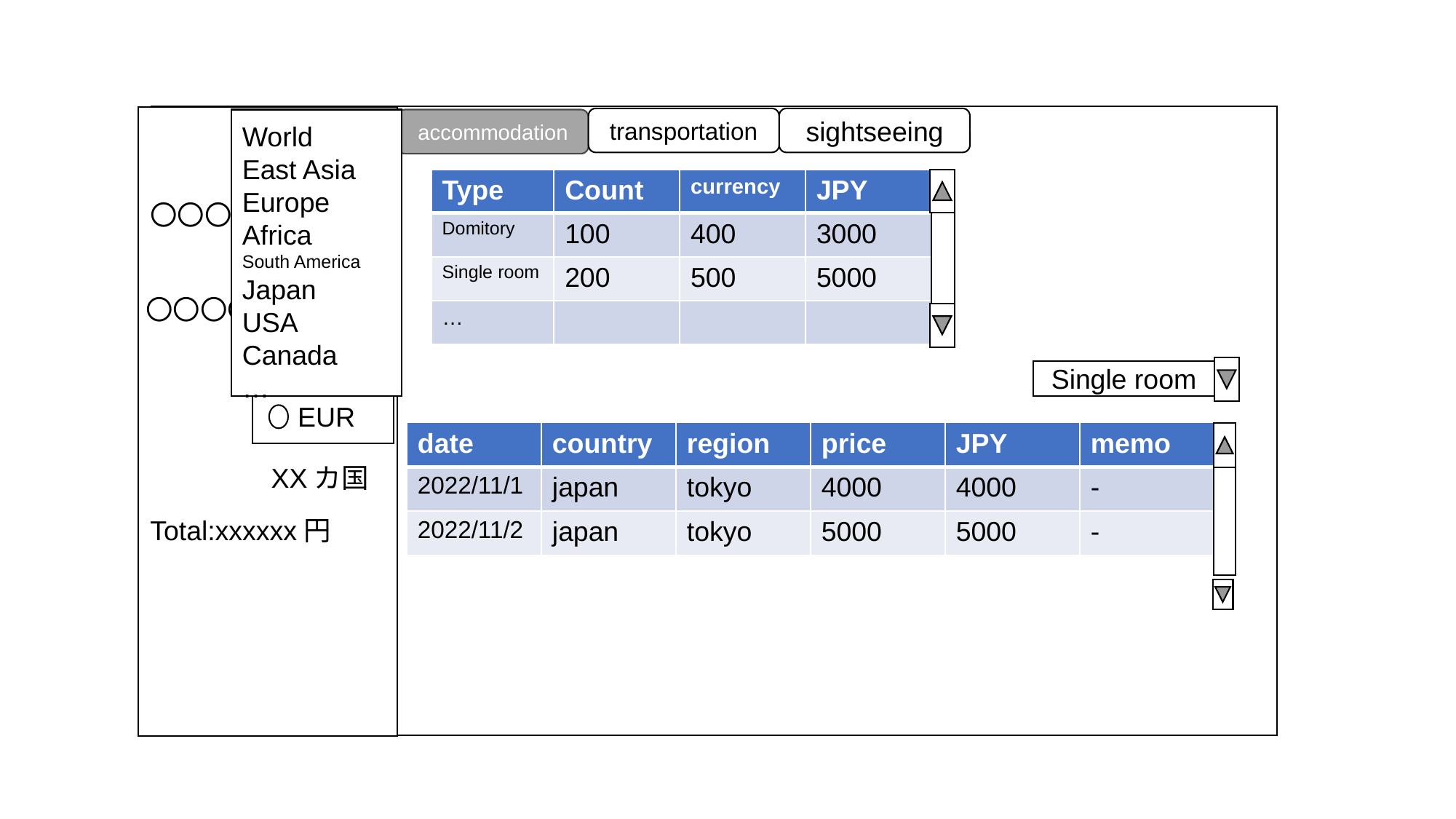

transportation
sightseeing

accommodation
World
East Asia
Europe
Africa
South America
Japan
USA
Canada
…

world

| Type | Count | currency | JPY |
| --- | --- | --- | --- |
| Domitory | 100 | 400 | 3000 |
| Single room | 200 | 500 | 5000 |
| … |  |  |  |

〇〇〇〇/□□/△△

～
〇〇〇〇/□□/△△

JPY

USD

EUR

Single room

| date | country | region | price | JPY | memo |
| --- | --- | --- | --- | --- | --- |
| 2022/11/1 | japan | tokyo | 4000 | 4000 | - |
| 2022/11/2 | japan | tokyo | 5000 | 5000 | - |

XXカ国

Total:xxxxxx円